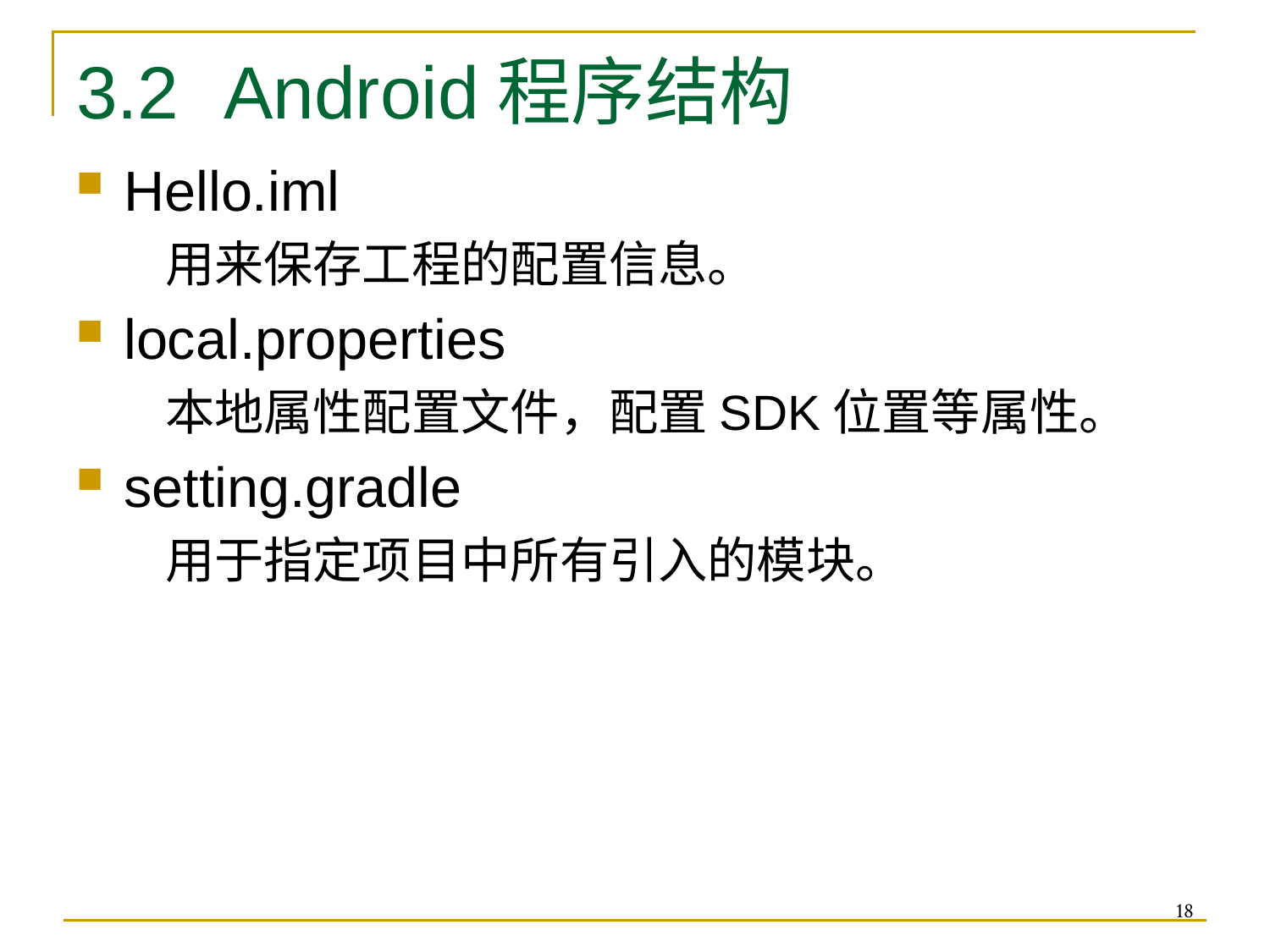

# 3.2 Android程序结构
Hello.iml
       用来保存工程的配置信息。
local.properties
       本地属性配置文件，配置SDK位置等属性。
setting.gradle
       用于指定项目中所有引入的模块。
18